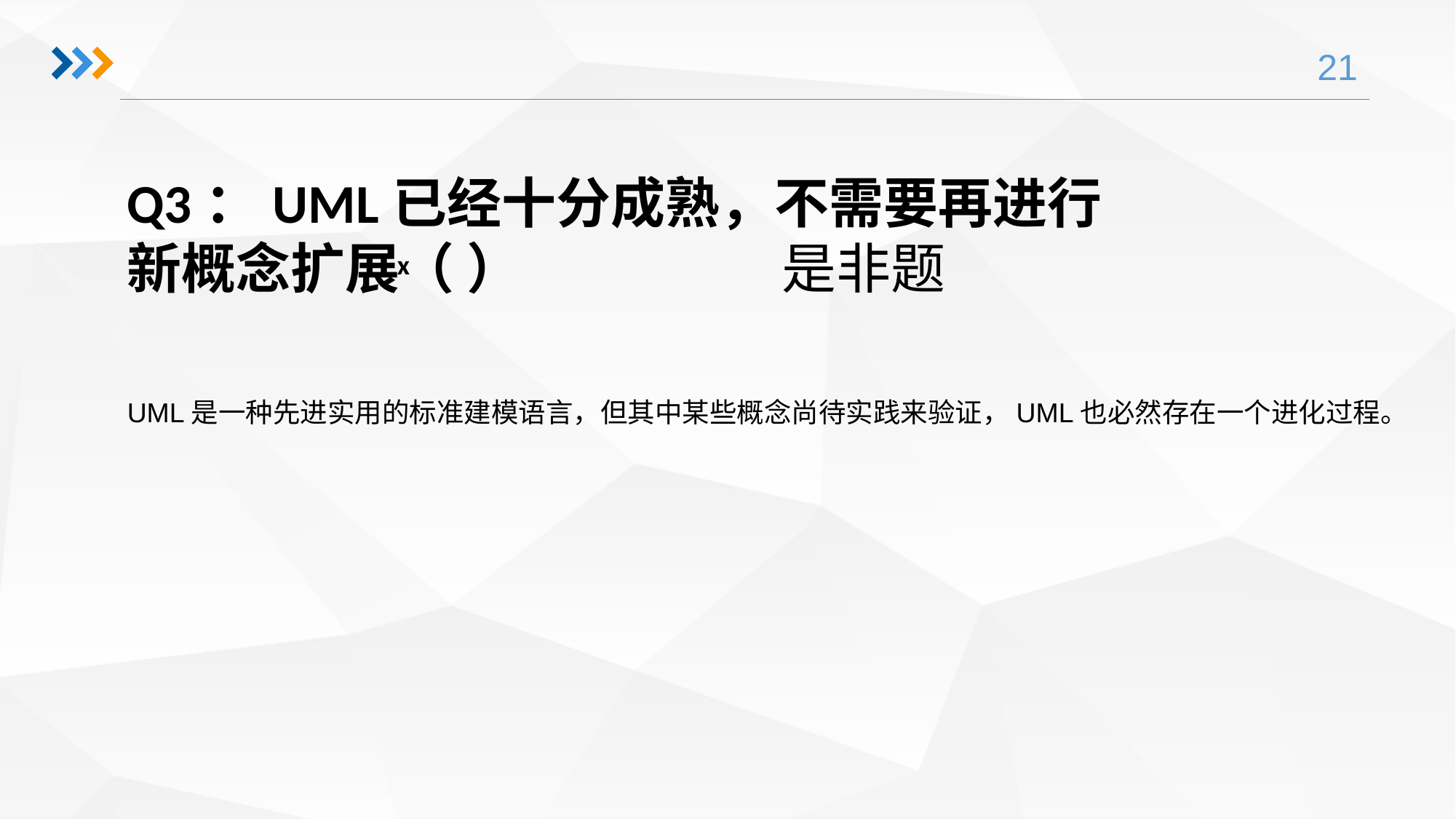

Q3：UML已经十分成熟，不需要再进行新概念扩展（ ）			是非题
x
UML是一种先进实用的标准建模语言，但其中某些概念尚待实践来验证，UML也必然存在一个进化过程。